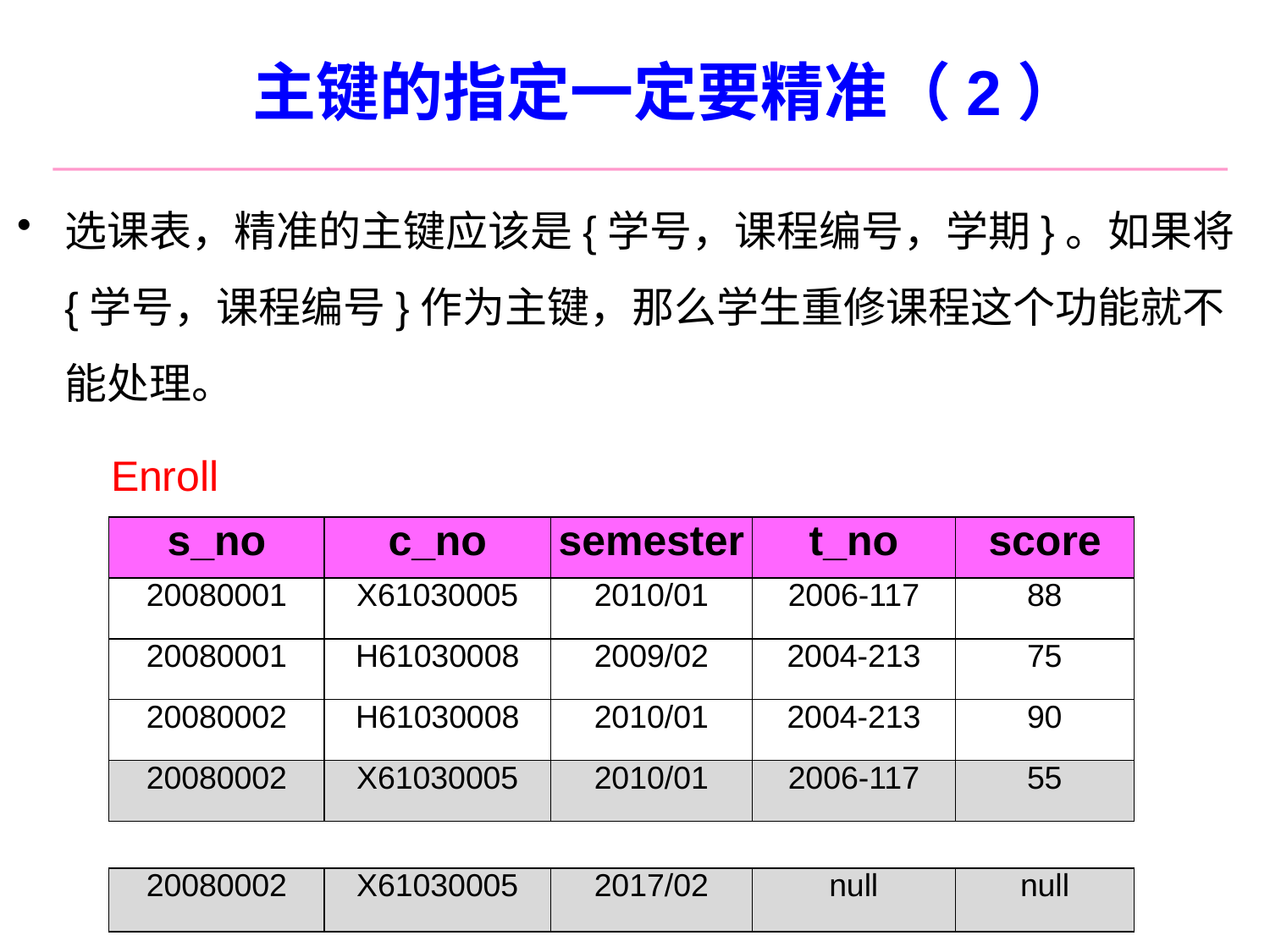

# 主键的指定一定要精准（2）
选课表，精准的主键应该是{学号，课程编号，学期}。如果将{学号，课程编号}作为主键，那么学生重修课程这个功能就不能处理。
Enroll
| s\_no | c\_no | semester | t\_no | score |
| --- | --- | --- | --- | --- |
| 20080001 | X61030005 | 2010/01 | 2006-117 | 88 |
| 20080001 | H61030008 | 2009/02 | 2004-213 | 75 |
| 20080002 | H61030008 | 2010/01 | 2004-213 | 90 |
| 20080002 | X61030005 | 2010/01 | 2006-117 | 55 |
| 20080002 | X61030005 | 2017/02 | null | null |
| --- | --- | --- | --- | --- |